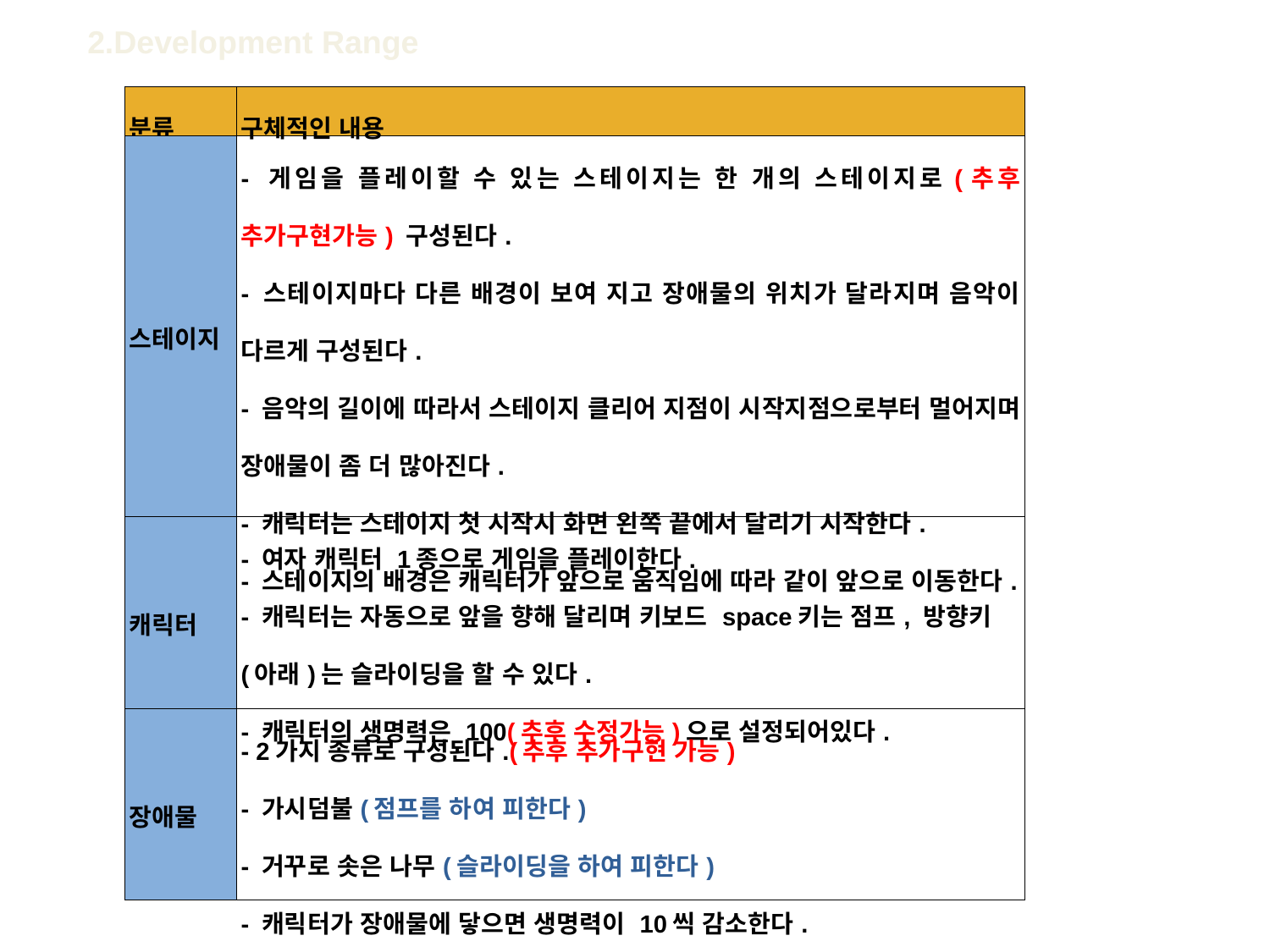

2.Development Range
| 분류 | 구체적인 내용 |
| --- | --- |
| 스테이지 | - 게임을 플레이할 수 있는 스테이지는 한 개의 스테이지로(추후 추가구현가능) 구성된다. - 스테이지마다 다른 배경이 보여 지고 장애물의 위치가 달라지며 음악이 다르게 구성된다. - 음악의 길이에 따라서 스테이지 클리어 지점이 시작지점으로부터 멀어지며 장애물이 좀 더 많아진다. - 캐릭터는 스테이지 첫 시작시 화면 왼쪽 끝에서 달리기 시작한다. - 스테이지의 배경은 캐릭터가 앞으로 움직임에 따라 같이 앞으로 이동한다. |
| 캐릭터 | - 여자 캐릭터 1종으로 게임을 플레이한다. - 캐릭터는 자동으로 앞을 향해 달리며 키보드 space키는 점프, 방향키(아래)는 슬라이딩을 할 수 있다. - 캐릭터의 생명력은 100(추후 수정가능)으로 설정되어있다. |
| 장애물 | - 2가지 종류로 구성된다.(추후 추가구현 가능) - 가시덤불(점프를 하여 피한다) - 거꾸로 솟은 나무(슬라이딩을 하여 피한다) - 캐릭터가 장애물에 닿으면 생명력이 10씩 감소한다. |